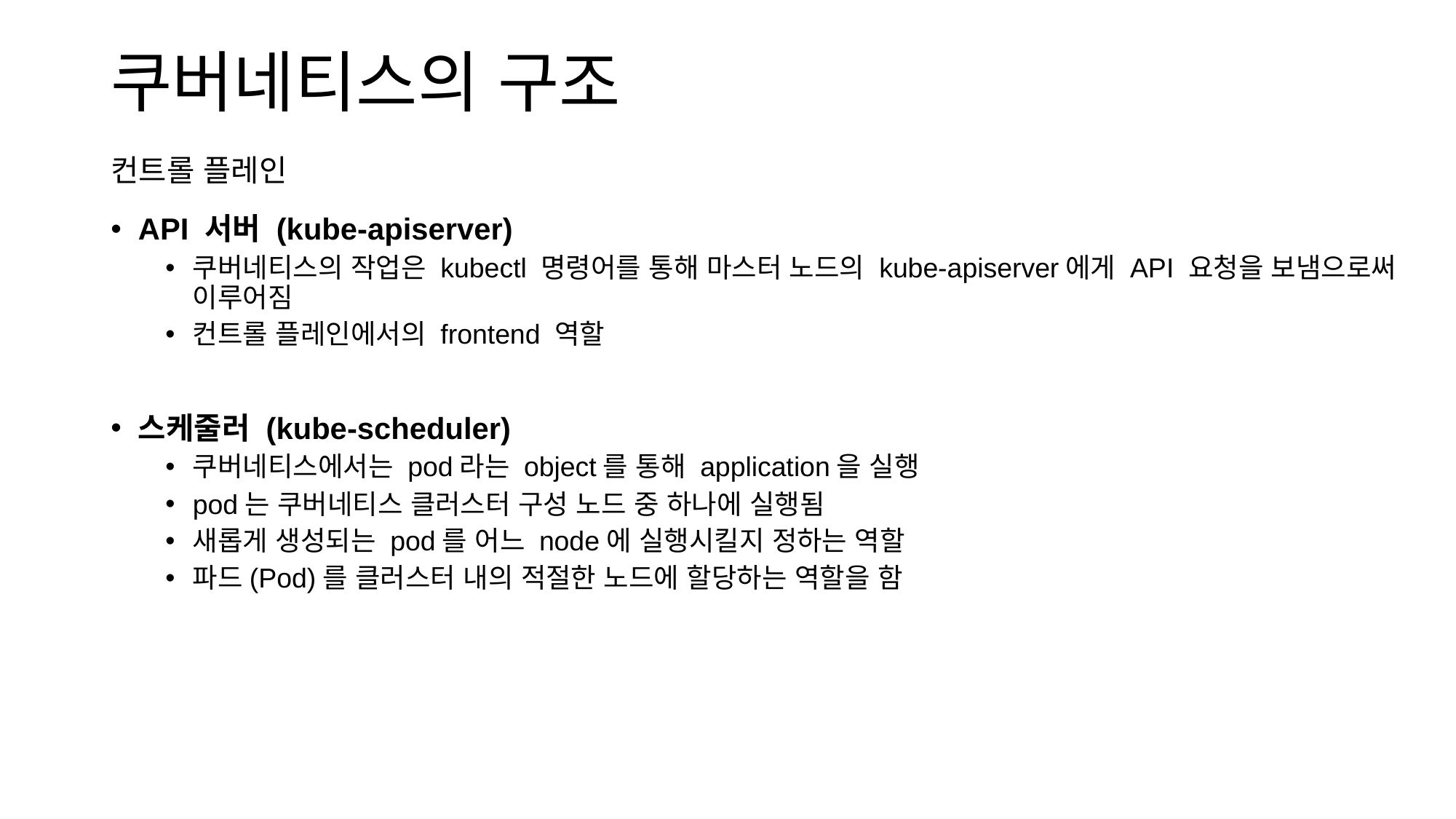

쿠버네티스의 구조
컨트롤 플레인
API 서버 (kube-apiserver)
쿠버네티스의 작업은 kubectl 명령어를 통해 마스터 노드의 kube-apiserver에게 API 요청을 보냄으로써 이루어짐
컨트롤 플레인에서의 frontend 역할

스케줄러 (kube-scheduler)
쿠버네티스에서는 pod라는 object를 통해 application을 실행
pod는 쿠버네티스 클러스터 구성 노드 중 하나에 실행됨
새롭게 생성되는 pod를 어느 node에 실행시킬지 정하는 역할
파드(Pod)를 클러스터 내의 적절한 노드에 할당하는 역할을 함